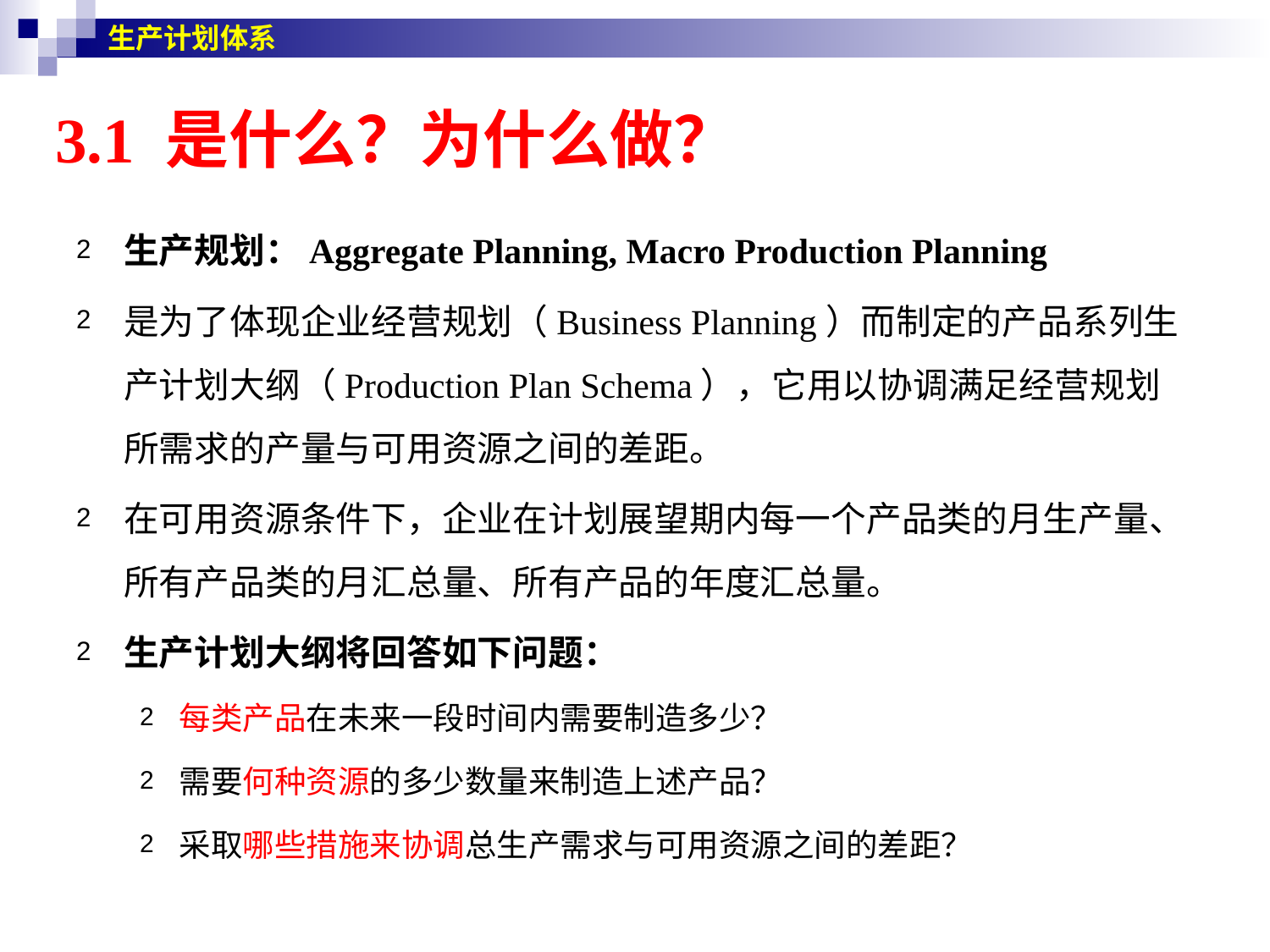

生产计划体系
# 3.1 是什么？为什么做？
生产规划：Aggregate Planning, Macro Production Planning
是为了体现企业经营规划（Business Planning）而制定的产品系列生产计划大纲（Production Plan Schema），它用以协调满足经营规划所需求的产量与可用资源之间的差距。
在可用资源条件下，企业在计划展望期内每一个产品类的月生产量、所有产品类的月汇总量、所有产品的年度汇总量。
生产计划大纲将回答如下问题：
每类产品在未来一段时间内需要制造多少？
需要何种资源的多少数量来制造上述产品？
采取哪些措施来协调总生产需求与可用资源之间的差距？